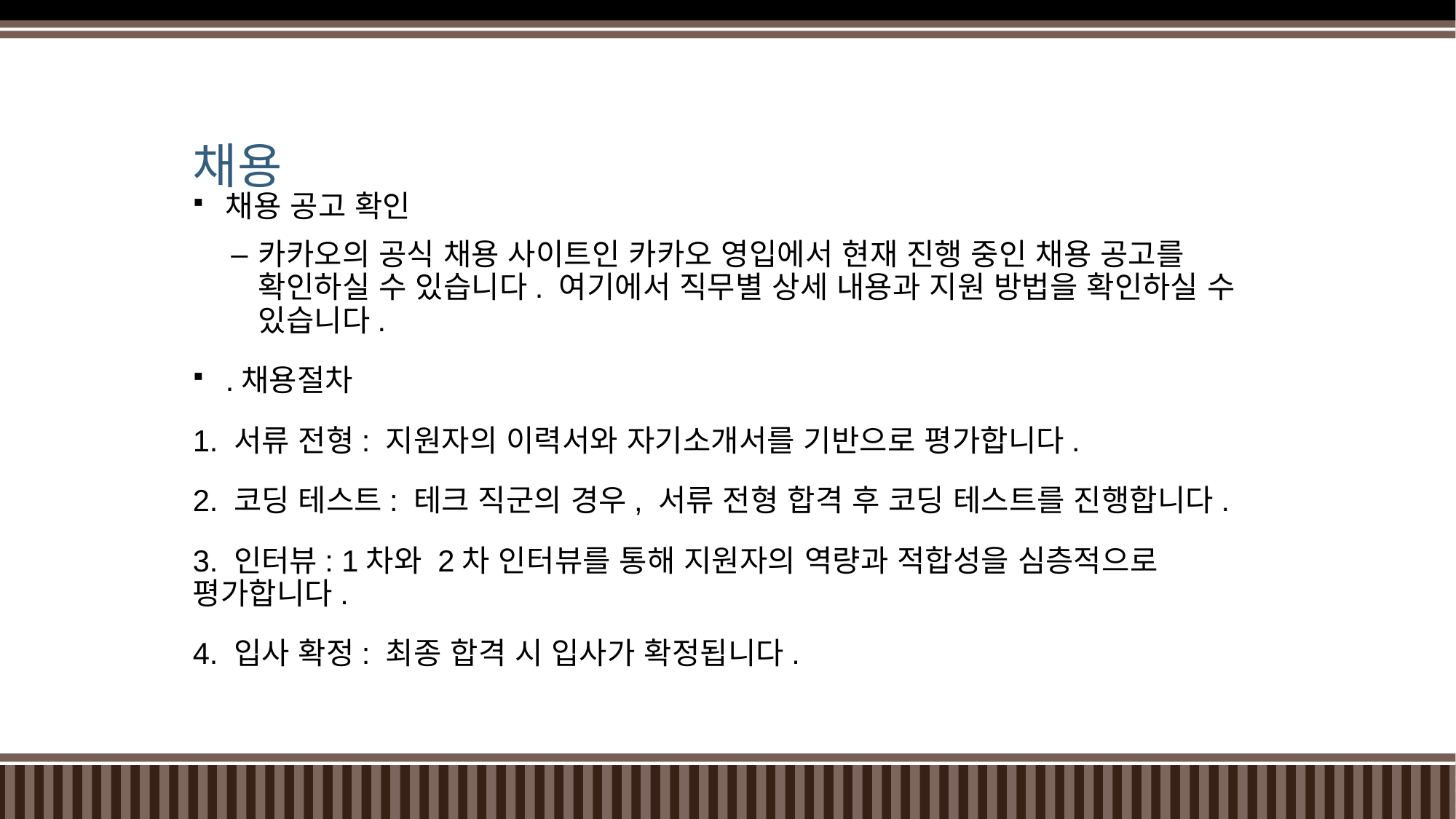

# 채용
채용 공고 확인
카카오의 공식 채용 사이트인 카카오 영입에서 현재 진행 중인 채용 공고를 확인하실 수 있습니다. 여기에서 직무별 상세 내용과 지원 방법을 확인하실 수 있습니다.
.채용절차
1. 서류 전형: 지원자의 이력서와 자기소개서를 기반으로 평가합니다.
2. 코딩 테스트: 테크 직군의 경우, 서류 전형 합격 후 코딩 테스트를 진행합니다.
3. 인터뷰: 1차와 2차 인터뷰를 통해 지원자의 역량과 적합성을 심층적으로 평가합니다.
4. 입사 확정: 최종 합격 시 입사가 확정됩니다.